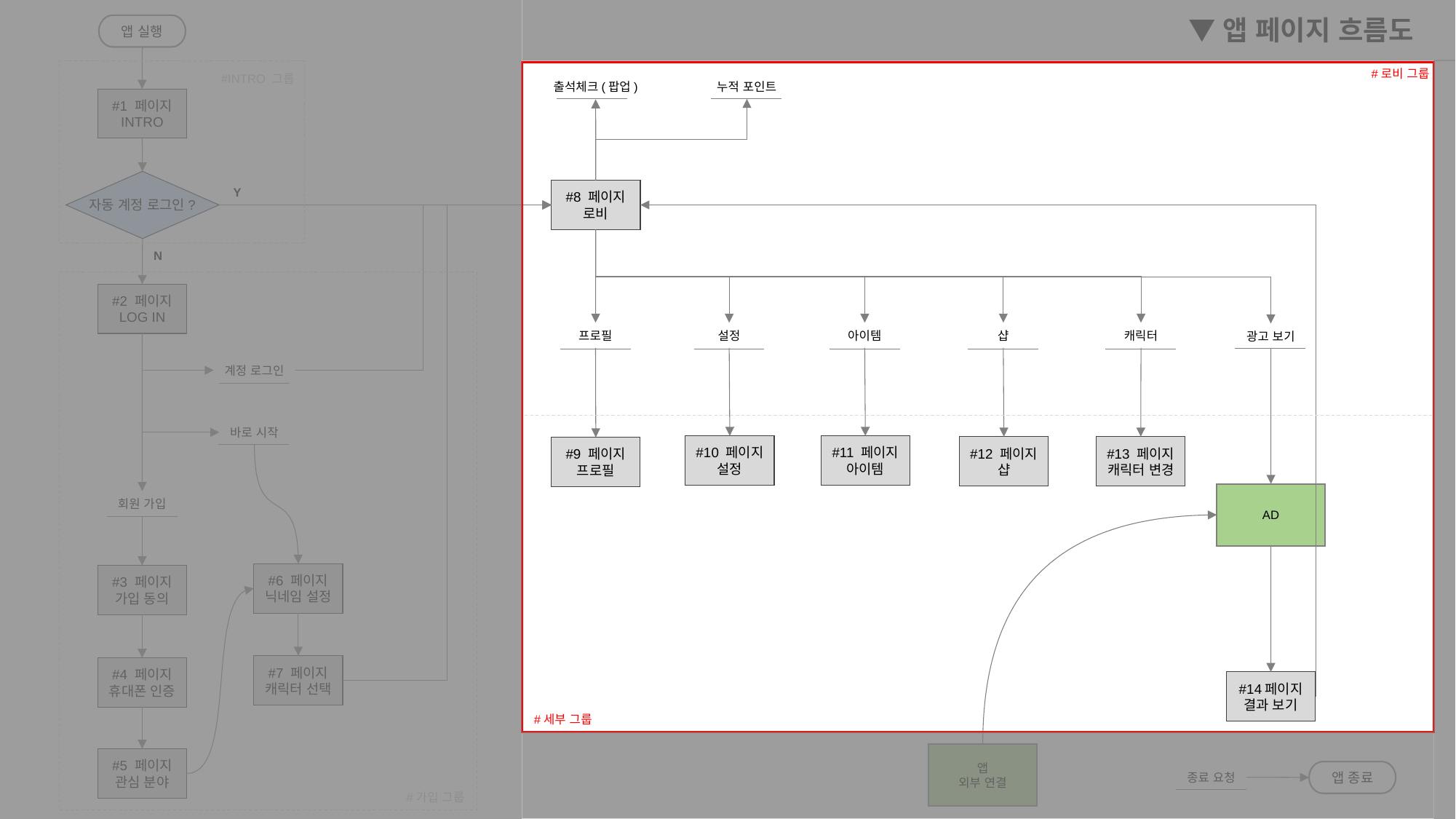

▼앱 페이지 흐름도
앱 실행

#로비 그룹

#INTRO 그룹
누적 포인트
출석체크(팝업)
#1 페이지
INTRO
자동 계정 로그인?
Y
#8 페이지
로비
N

#2 페이지
LOG IN
프로필
설정
아이템
샵
캐릭터
광고 보기
계정 로그인

바로 시작
#10 페이지
설정
#11 페이지
아이템
#12 페이지
샵
#13 페이지
캐릭터 변경
#9 페이지
프로필
AD
회원 가입
#6 페이지
닉네임 설정
#3 페이지
가입 동의
#7 페이지
캐릭터 선택
#4 페이지
휴대폰 인증
#14페이지
결과 보기
#세부 그룹
앱
외부 연결
#5 페이지
관심 분야
앱 종료
종료 요청
#가입 그룹